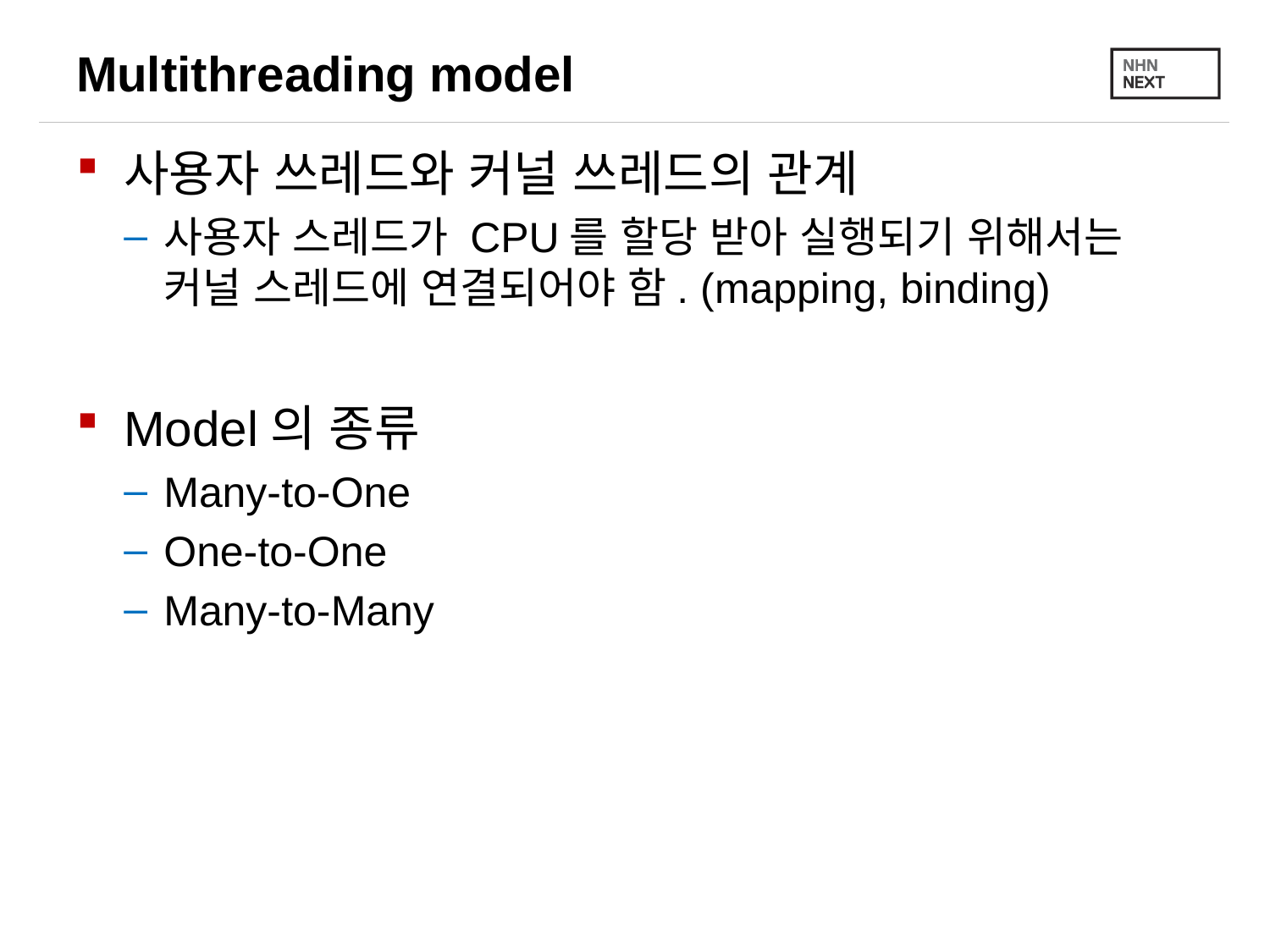

# Multithreading model
사용자 쓰레드와 커널 쓰레드의 관계
사용자 스레드가 CPU를 할당 받아 실행되기 위해서는 커널 스레드에 연결되어야 함. (mapping, binding)

Model의 종류
Many-to-One
One-to-One
Many-to-Many